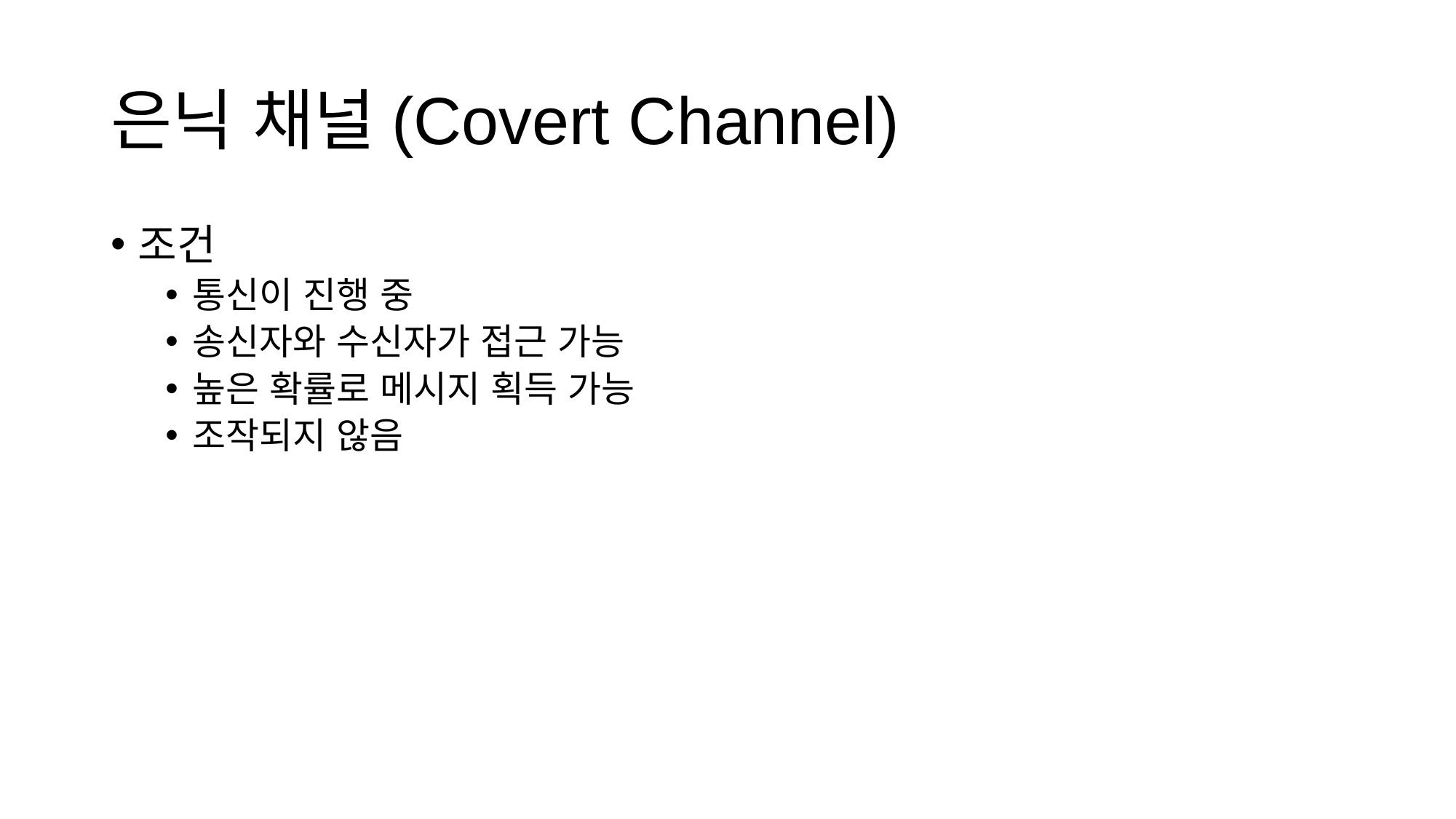

# 은닉 채널(Covert Channel)
조건
통신이 진행 중
송신자와 수신자가 접근 가능
높은 확률로 메시지 획득 가능
조작되지 않음